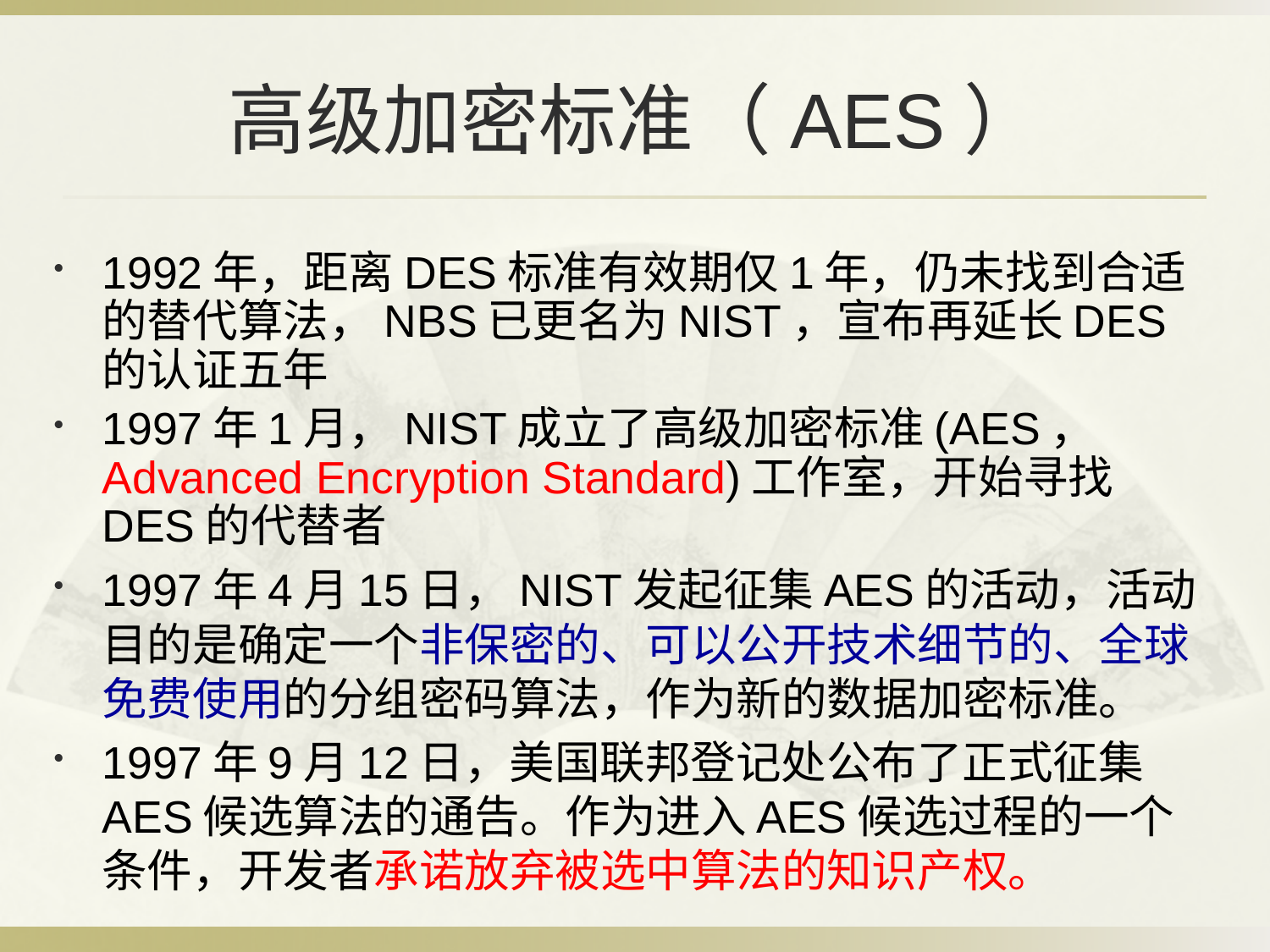

# 高级加密标准（AES）
1992年，距离DES标准有效期仅1年，仍未找到合适的替代算法，NBS已更名为NIST，宣布再延长DES的认证五年
1997年1月，NIST成立了高级加密标准(AES， Advanced Encryption Standard)工作室，开始寻找DES的代替者
1997年4月15日，NIST发起征集AES的活动，活动目的是确定一个非保密的、可以公开技术细节的、全球免费使用的分组密码算法，作为新的数据加密标准。
1997年9月12日，美国联邦登记处公布了正式征集AES候选算法的通告。作为进入AES候选过程的一个条件，开发者承诺放弃被选中算法的知识产权。